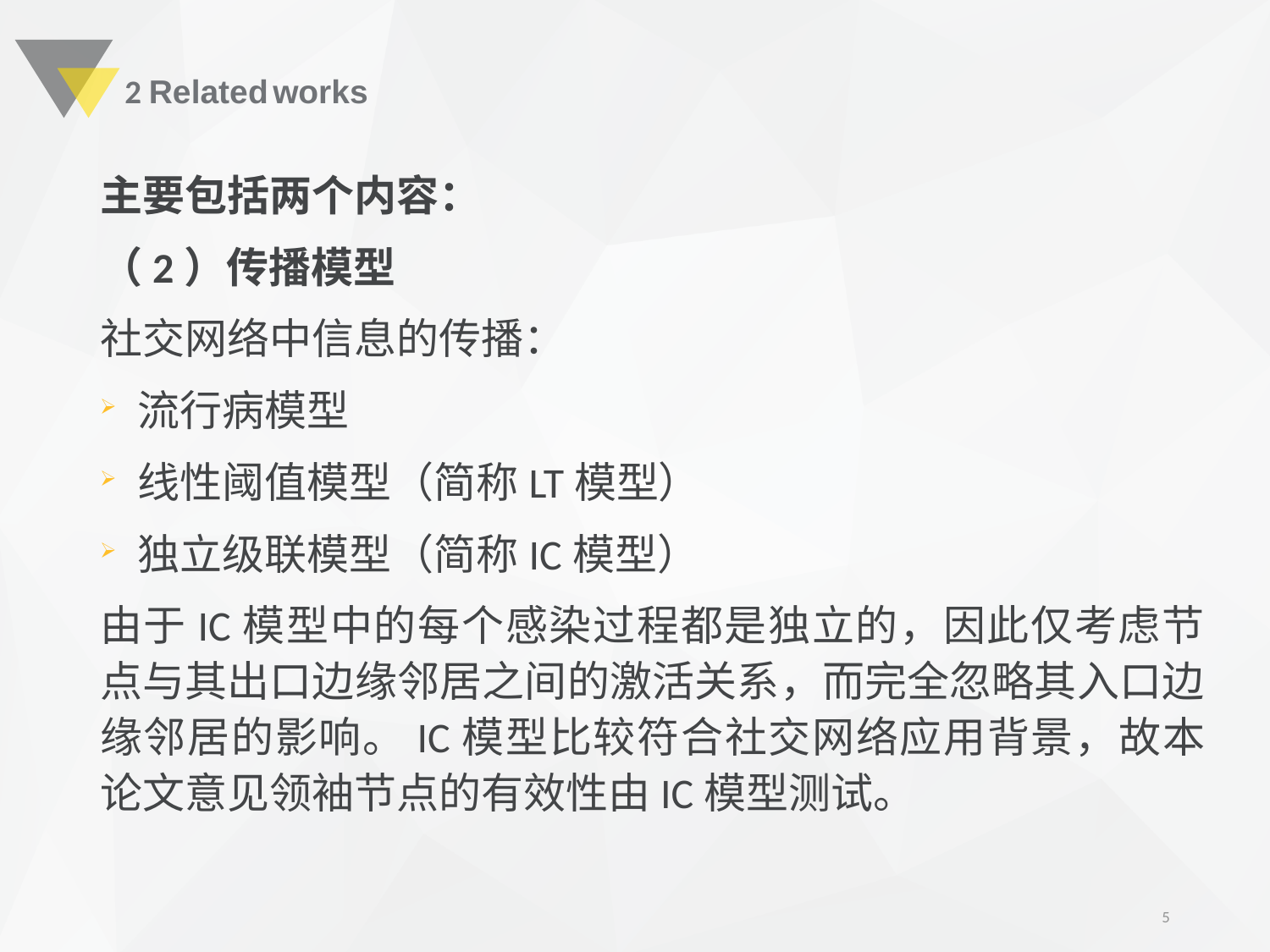

# 2 Related works
主要包括两个内容：
（2）传播模型
社交网络中信息的传播：
流行病模型
线性阈值模型（简称LT模型）
独立级联模型（简称IC模型）
由于IC模型中的每个感染过程都是独立的，因此仅考虑节点与其出口边缘邻居之间的激活关系，而完全忽略其入口边缘邻居的影响。IC模型比较符合社交网络应用背景，故本论文意见领袖节点的有效性由IC模型测试。
5